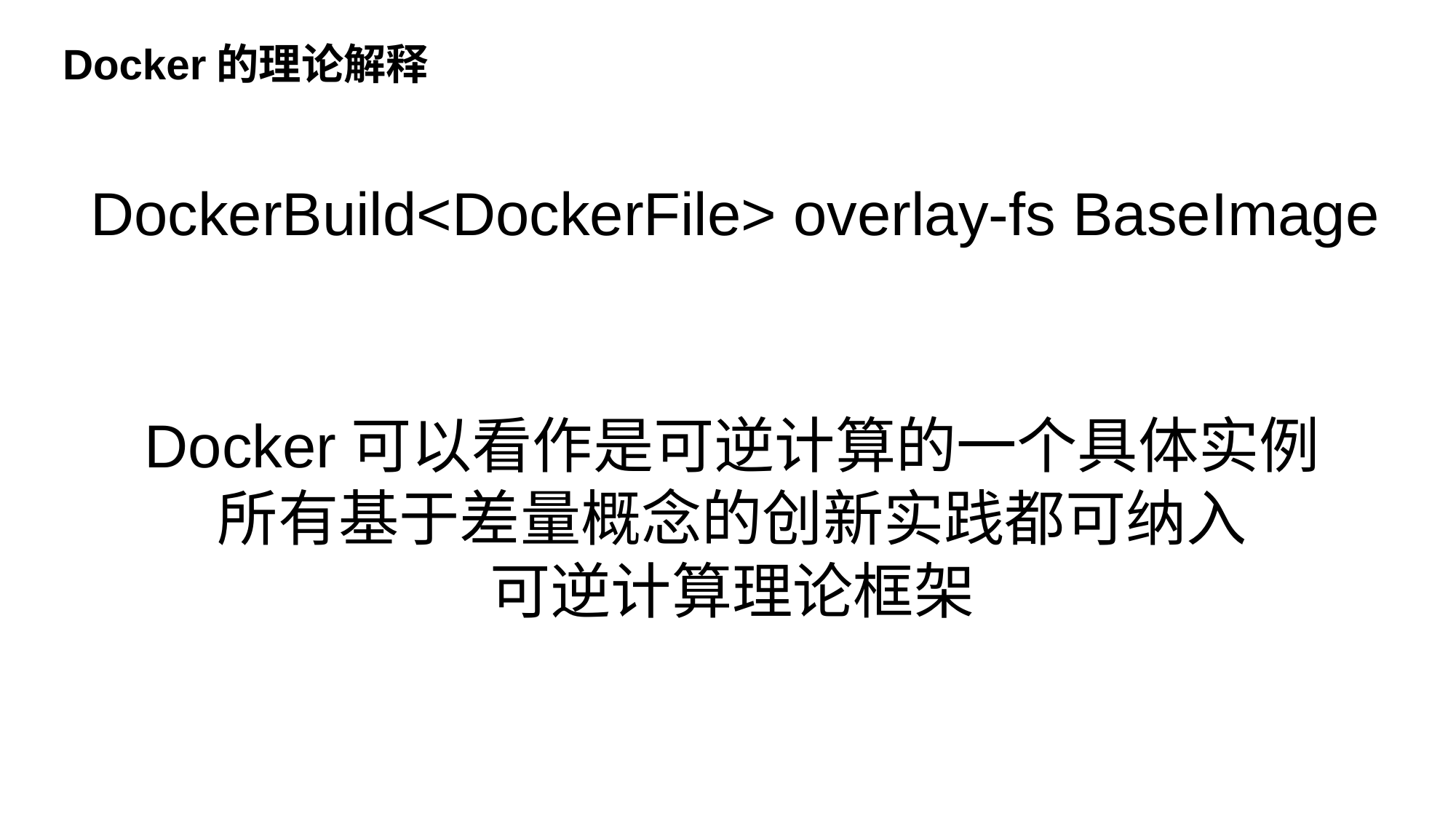

Docker的理论解释
DockerBuild<DockerFile> overlay-fs BaseImage
Docker可以看作是可逆计算的一个具体实例
所有基于差量概念的创新实践都可纳入
可逆计算理论框架